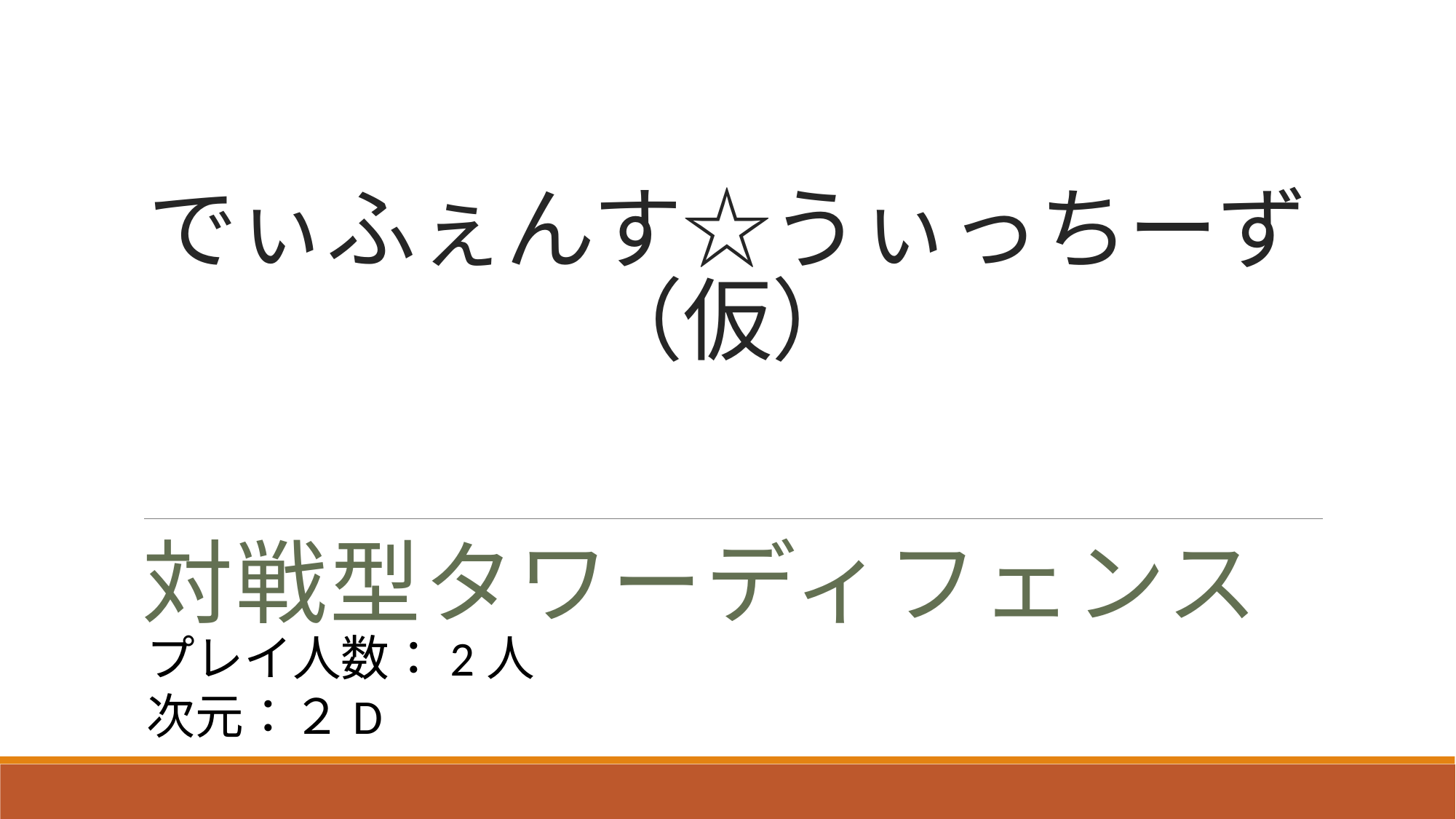

# でぃふぇんす☆うぃっちーず （仮）
対戦型タワーディフェンス
プレイ人数：2人
次元：２D